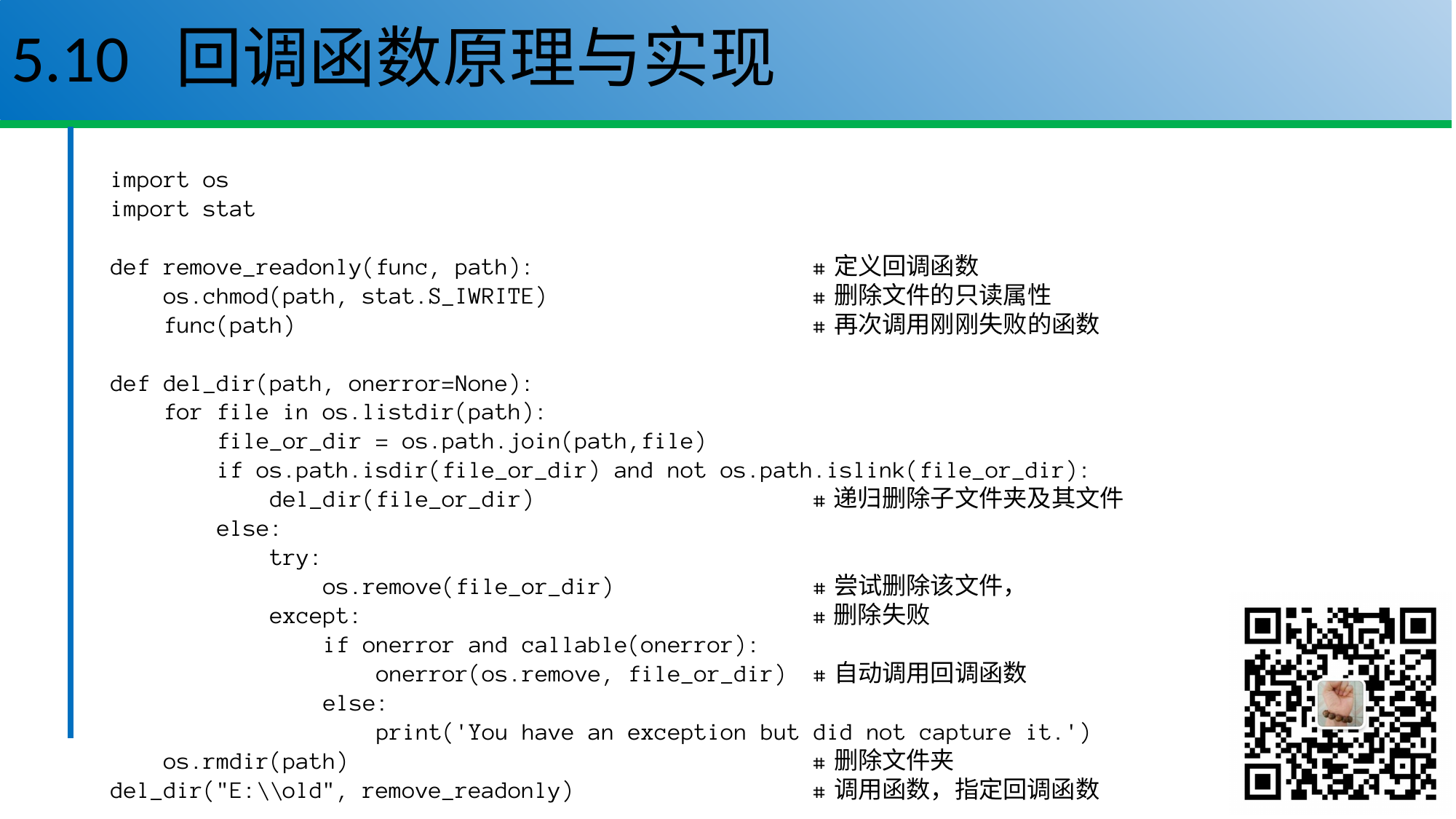

# 5.10  回调函数原理与实现
import os
import stat

def remove_readonly(func, path):                     #定义回调函数
    os.chmod(path, stat.S_IWRITE)                    #删除文件的只读属性
    func(path)                                       #再次调用刚刚失败的函数

def del_dir(path, onerror=None):
    for file in os.listdir(path):
        file_or_dir = os.path.join(path,file)
        if os.path.isdir(file_or_dir) and not os.path.islink(file_or_dir):
            del_dir(file_or_dir)                     #递归删除子文件夹及其文件
        else:
            try:
                os.remove(file_or_dir)               #尝试删除该文件，
            except:                                  #删除失败
                if onerror and callable(onerror):
                    onerror(os.remove, file_or_dir)  #自动调用回调函数
                else:
                    print('You have an exception but did not capture it.')
    os.rmdir(path)                                   #删除文件夹
del_dir("E:\\old", remove_readonly)                  #调用函数，指定回调函数
83